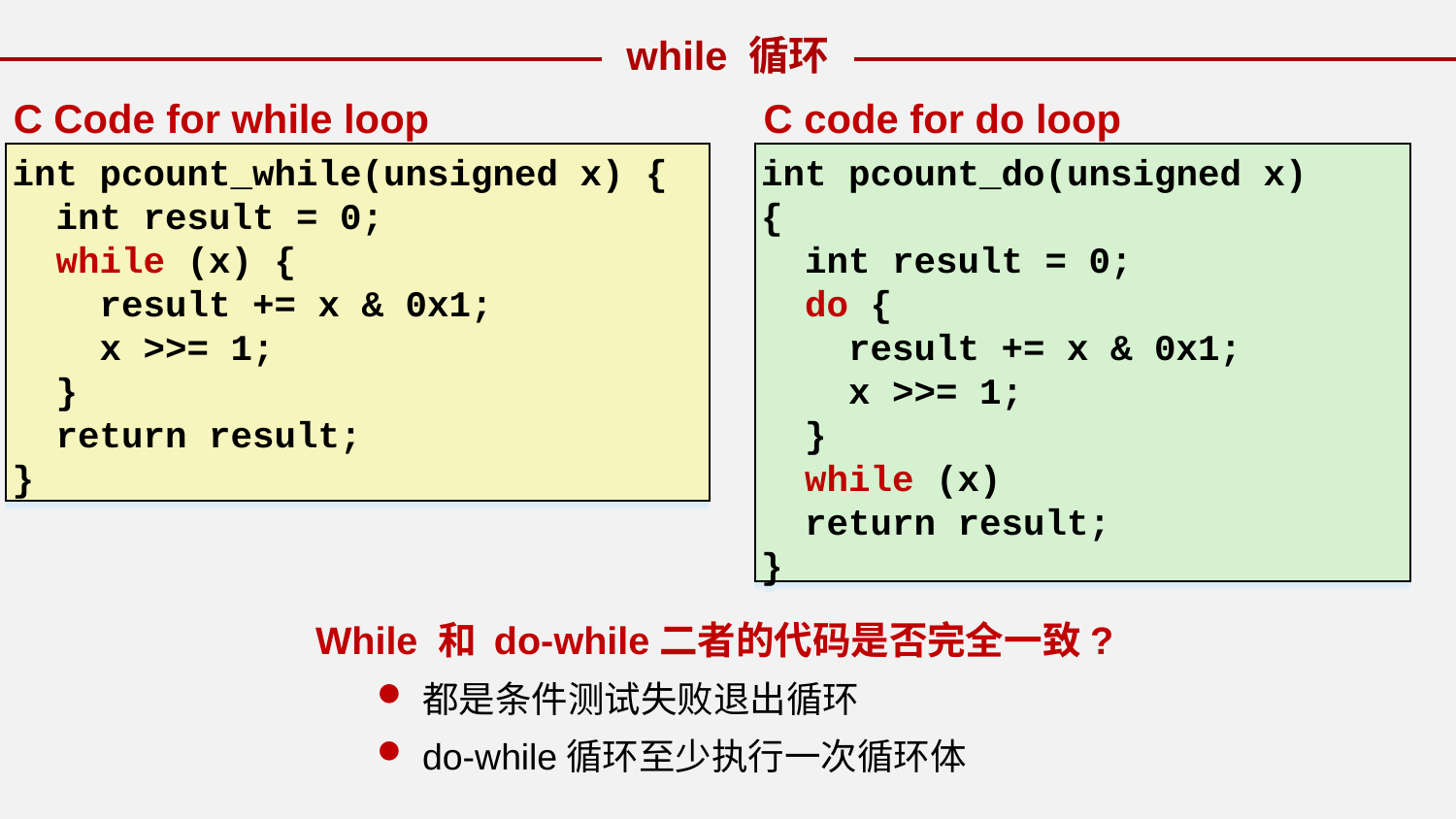

while 循环
C Code for while loop
C code for do loop
int pcount_while(unsigned x) {
  int result = 0;
  while (x) {
    result += x & 0x1;
    x >>= 1;
  }
  return result;
}
int pcount_do(unsigned x)
{
  int result = 0;
  do {
    result += x & 0x1;
    x >>= 1;
  }
  while (x)
  return result;
}
While 和 do-while二者的代码是否完全一致?
都是条件测试失败退出循环
do-while循环至少执行一次循环体